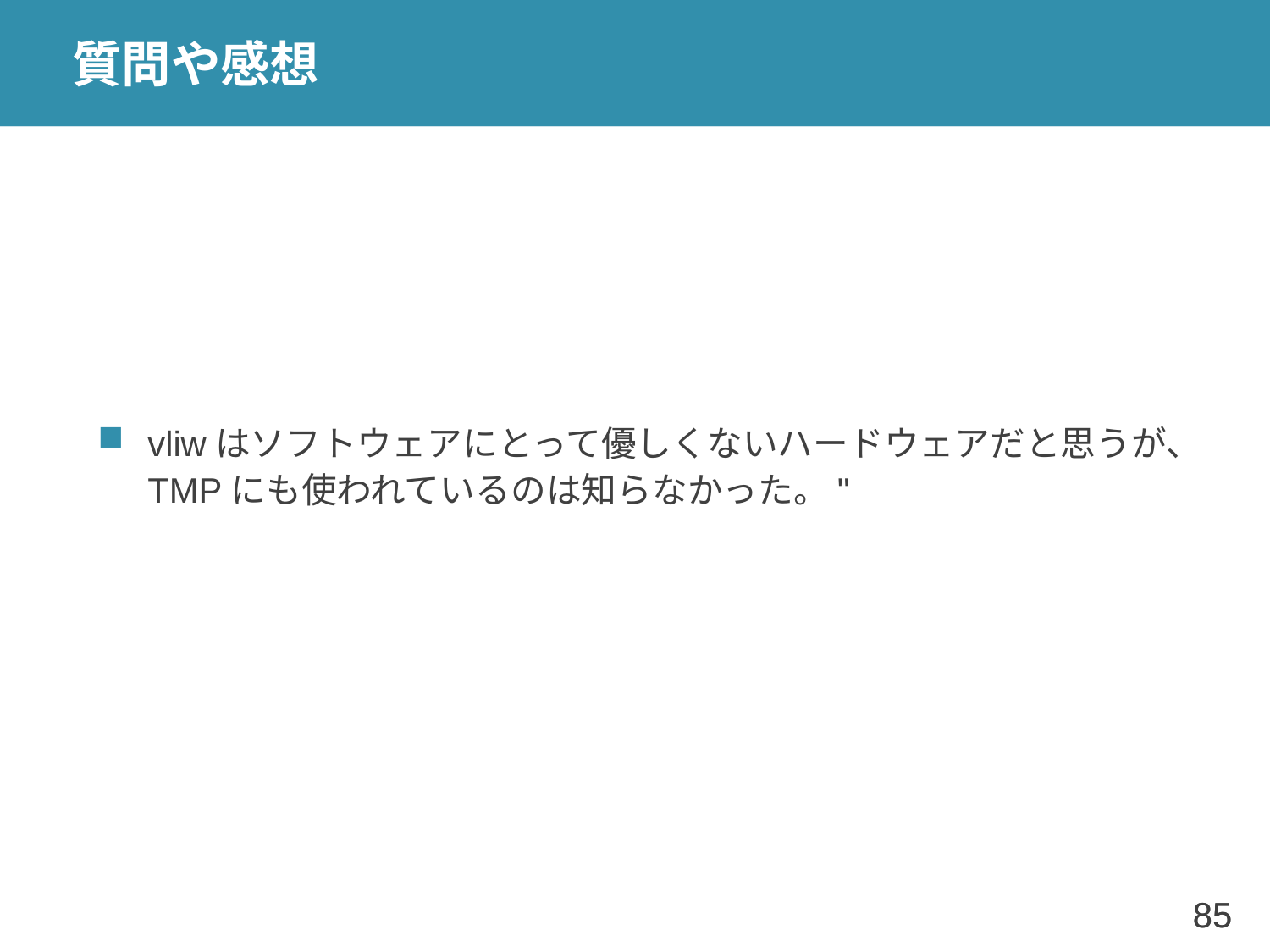

# 質問や感想
vliwはソフトウェアにとって優しくないハードウェアだと思うが、TMPにも使われているのは知らなかった。"